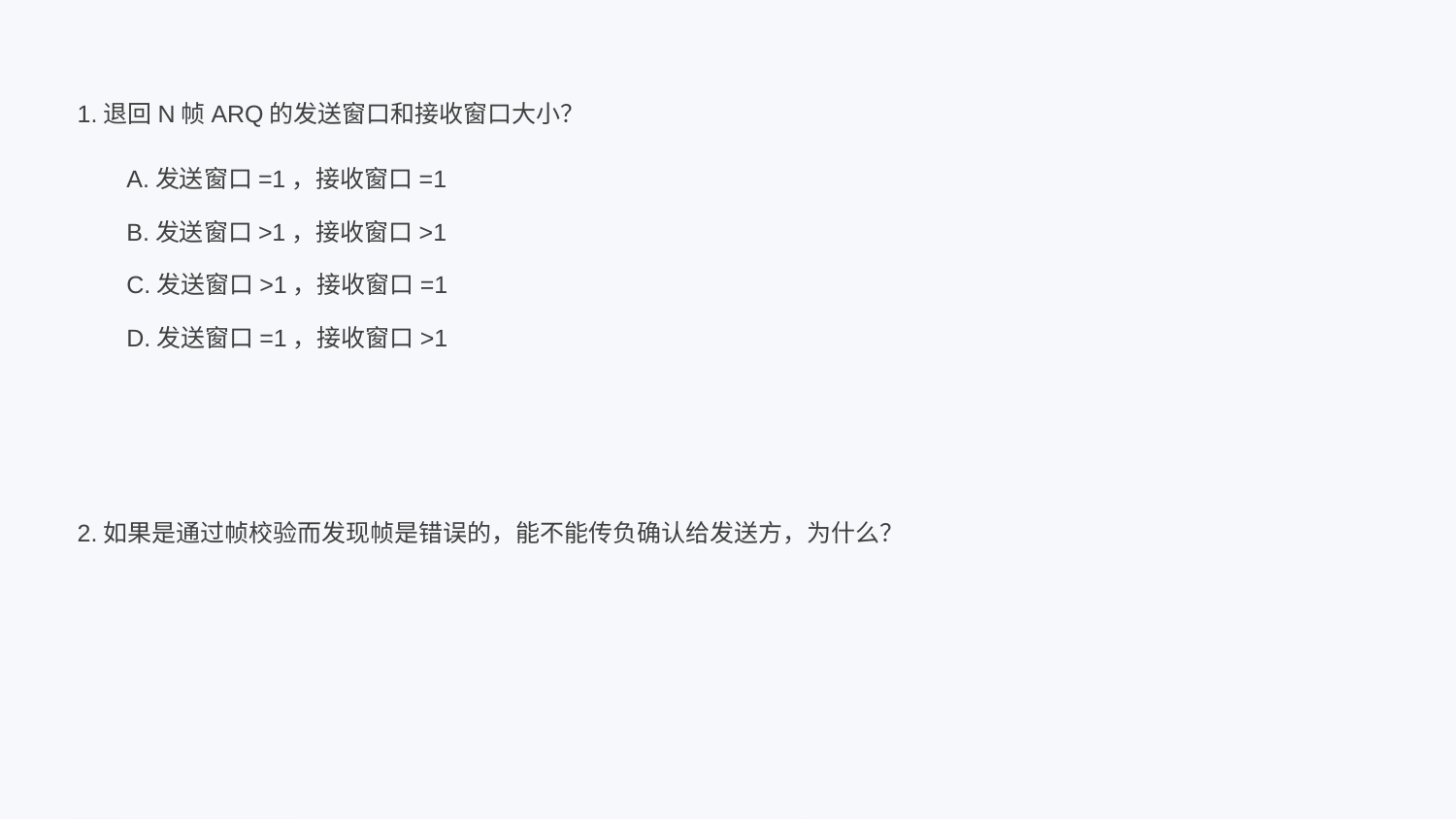

1.退回N帧ARQ的发送窗口和接收窗口大小？
A.发送窗口=1，接收窗口=1
B.发送窗口>1，接收窗口>1
C.发送窗口>1，接收窗口=1
D.发送窗口=1，接收窗口>1
2.如果是通过帧校验而发现帧是错误的，能不能传负确认给发送方，为什么？